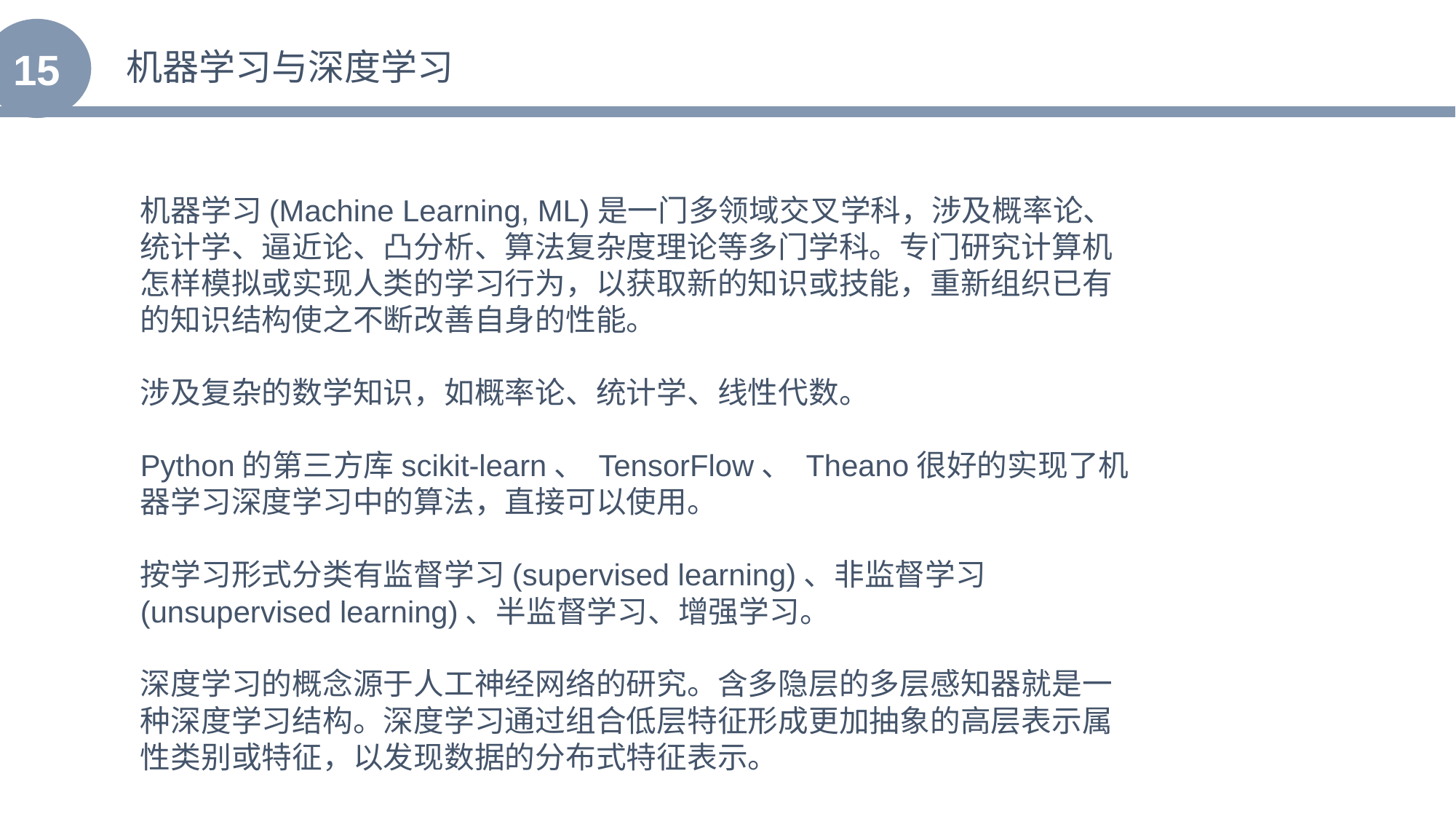

15
机器学习与深度学习
机器学习(Machine Learning, ML)是一门多领域交叉学科，涉及概率论、统计学、逼近论、凸分析、算法复杂度理论等多门学科。专门研究计算机怎样模拟或实现人类的学习行为，以获取新的知识或技能，重新组织已有的知识结构使之不断改善自身的性能。

涉及复杂的数学知识，如概率论、统计学、线性代数。

Python的第三方库scikit-learn、 TensorFlow、 Theano很好的实现了机器学习深度学习中的算法，直接可以使用。

按学习形式分类有监督学习(supervised learning)、非监督学习(unsupervised learning)、半监督学习、增强学习。

深度学习的概念源于人工神经网络的研究。含多隐层的多层感知器就是一种深度学习结构。深度学习通过组合低层特征形成更加抽象的高层表示属性类别或特征，以发现数据的分布式特征表示。